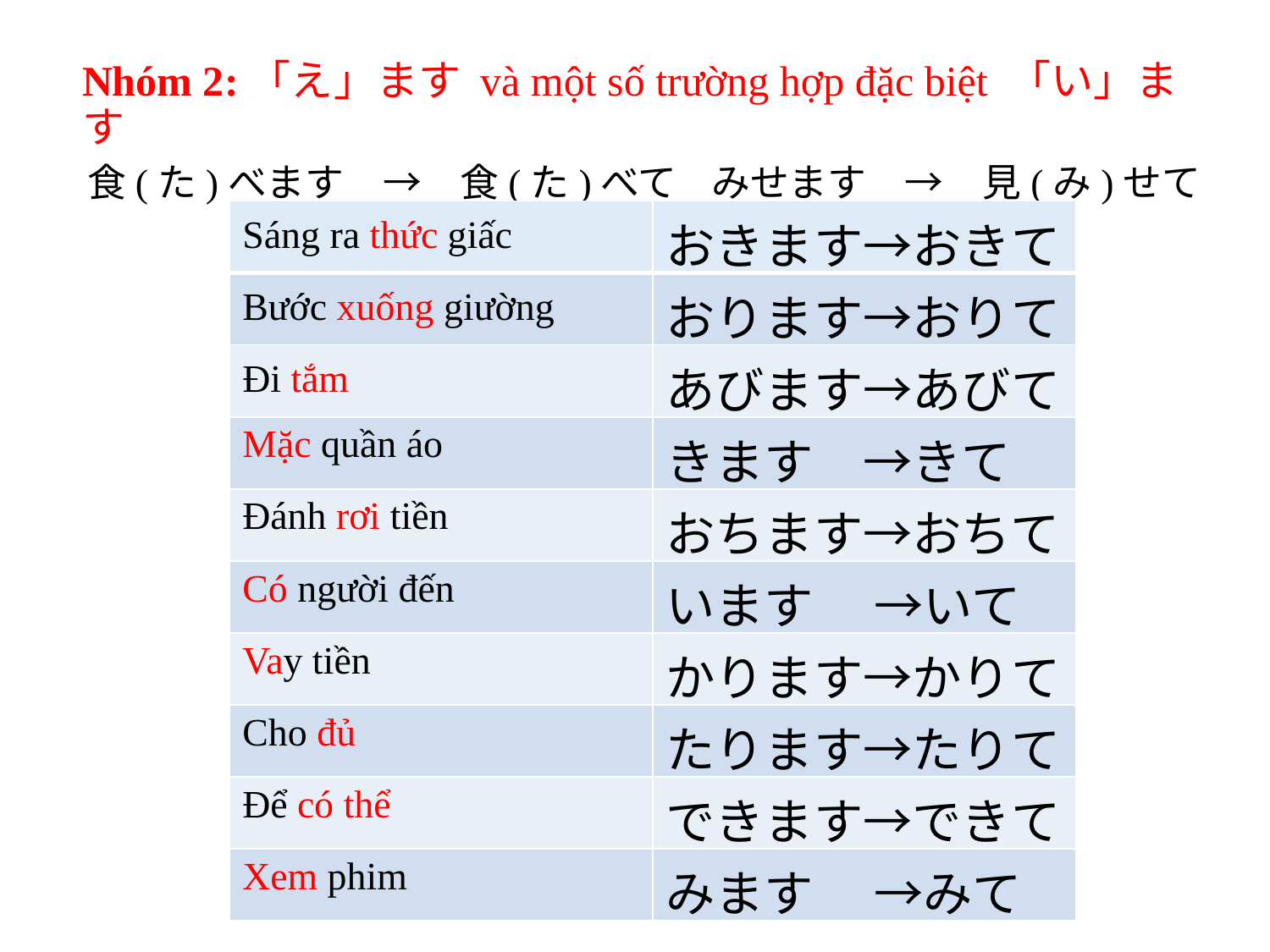

Nhóm 2:「え」ます và một số trường hợp đặc biệt 「い」ます
　食(た)べます　→　食(た)べて    みせます　→　見(み)せて
| Sáng ra thức giấc | おきます→おきて |
| --- | --- |
| Bước xuống giường | おります→おりて |
| Đi tắm | あびます→あびて |
| Mặc quần áo | きます　→きて |
| Đánh rơi tiền | おちます→おちて |
| Có người đến | います　 →いて |
| Vay tiền | かります→かりて |
| Cho đủ | たります→たりて |
| Để có thể | できます→できて |
| Xem phim | みます　 →みて |